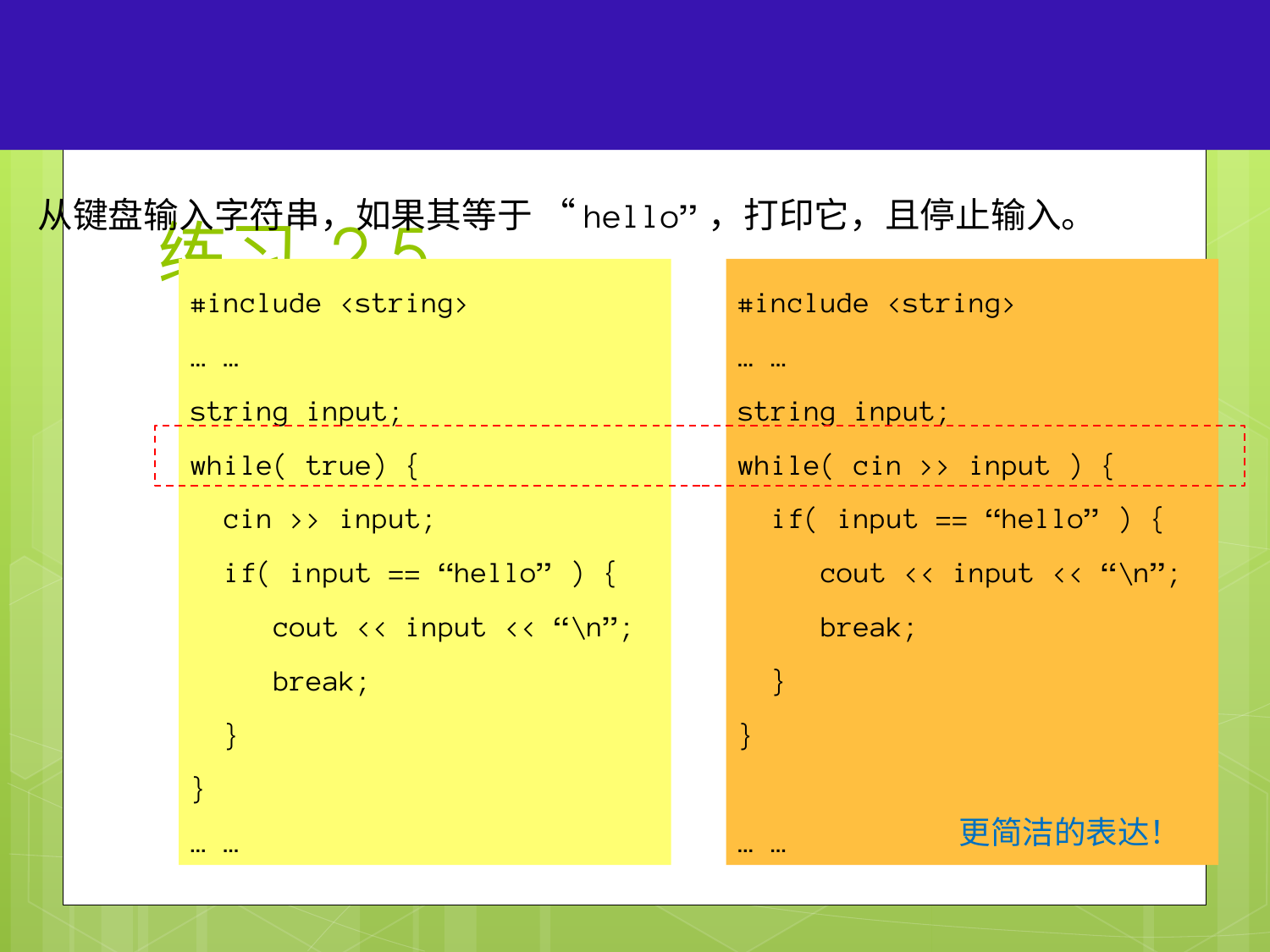

52
# 练习 2.5
从键盘输入字符串，如果其等于 “hello”，打印它，且停止输入。
#include <string>
… …
string input;
while( true) {
  cin >> input;
  if( input == “hello” ) {
     cout << input << “\n”;
     break;
  }
}
… …
#include <string>
… …
string input;
while( cin >> input ) {
  if( input == “hello” ) {
     cout << input << “\n”;
     break;
  }
}

… …

更简洁的表达！